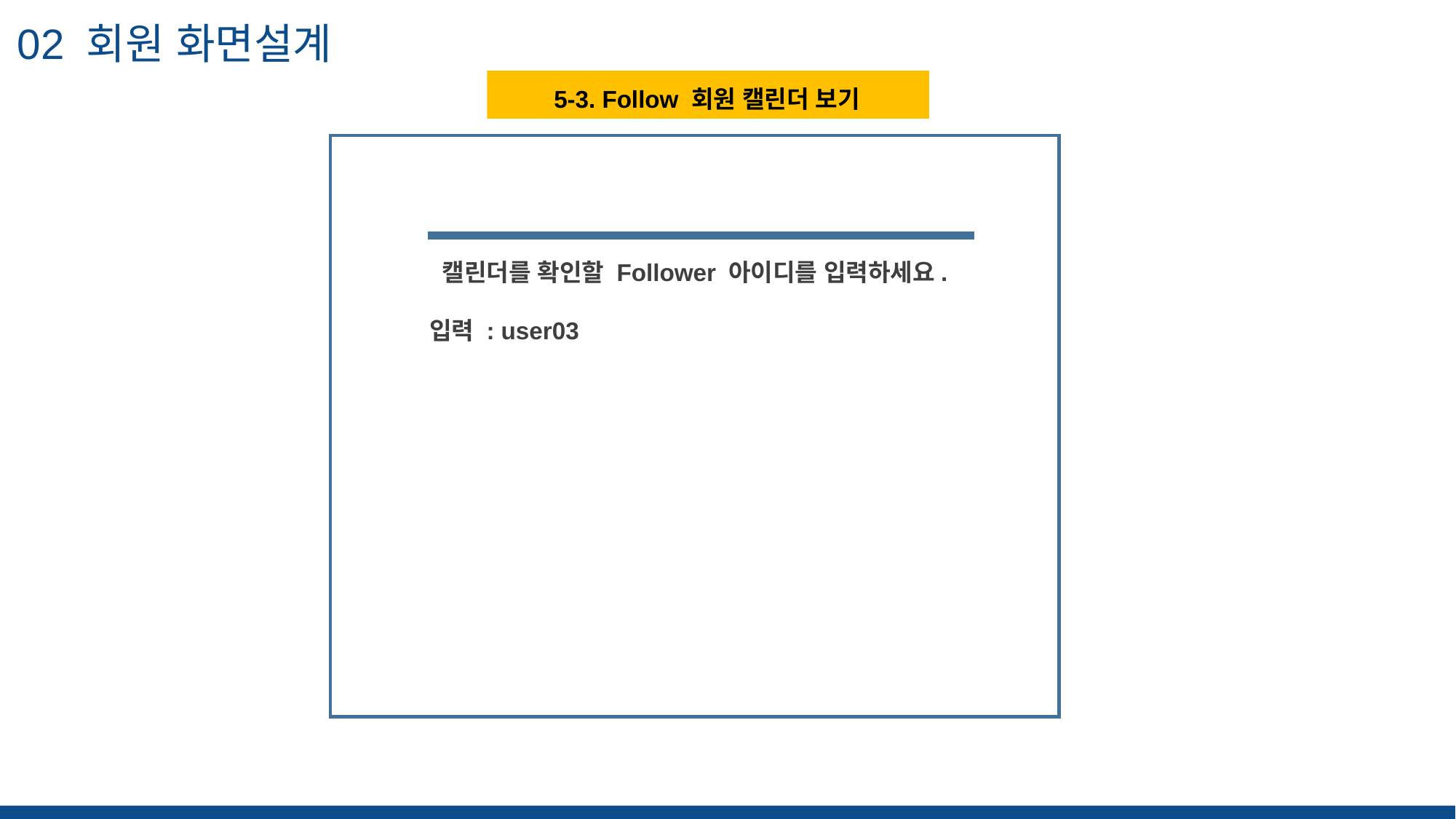

02 회원 화면설계

 5-3. Follow 회원 캘린더 보기
“ 해당 슬라이드의 핵심 을 적어주세요 ”

 캘린더를 확인할 Follower 아이디를 입력하세요.

입력 : user03